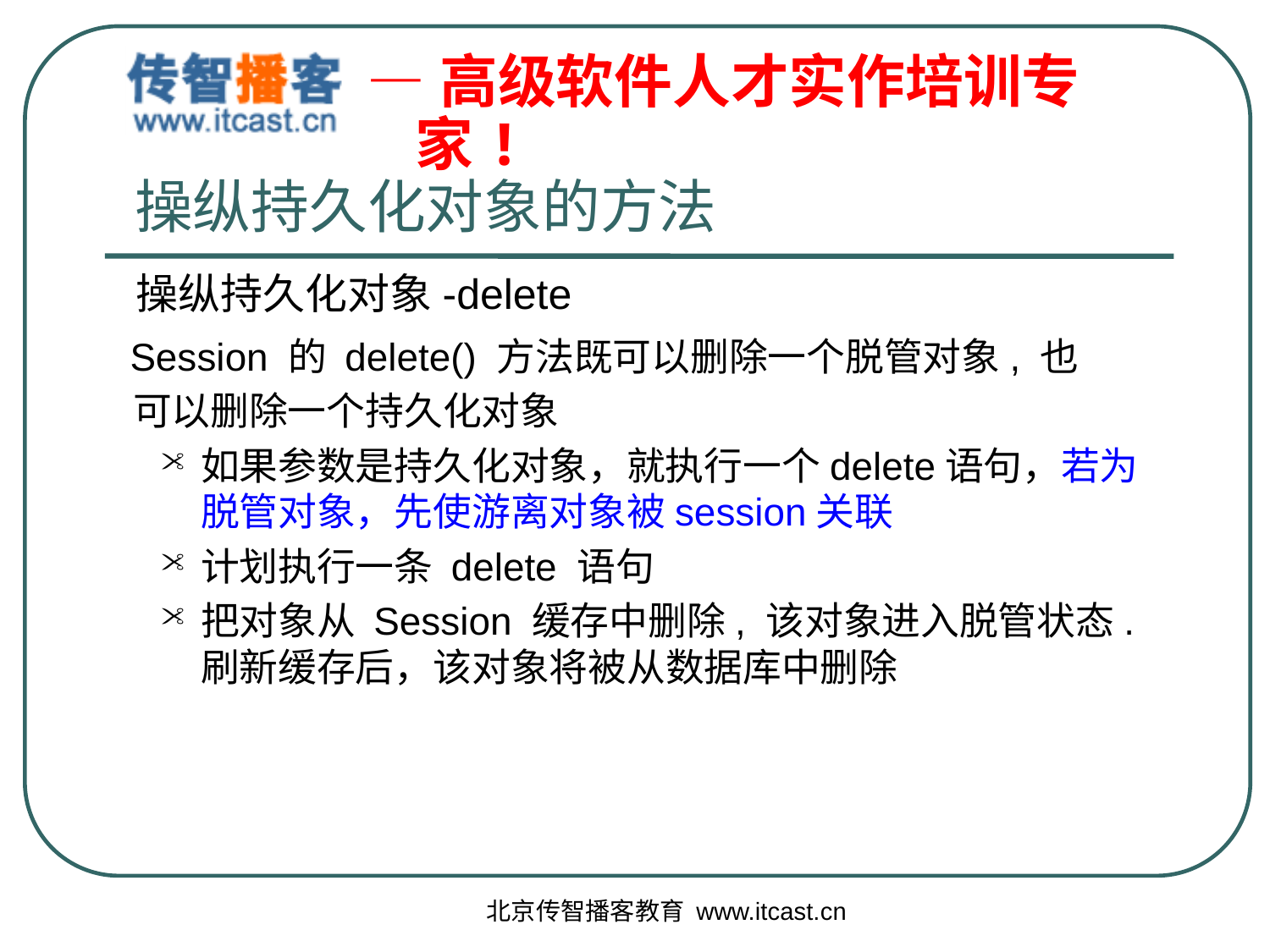

# 操纵持久化对象的方法
   操纵持久化对象-delete
   Session 的 delete() 方法既可以删除一个脱管对象, 也
   可以删除一个持久化对象
如果参数是持久化对象，就执行一个delete语句，若为脱管对象，先使游离对象被session关联
计划执行一条 delete 语句
把对象从 Session 缓存中删除, 该对象进入脱管状态.刷新缓存后，该对象将被从数据库中删除
北京传智播客教育 www.itcast.cn